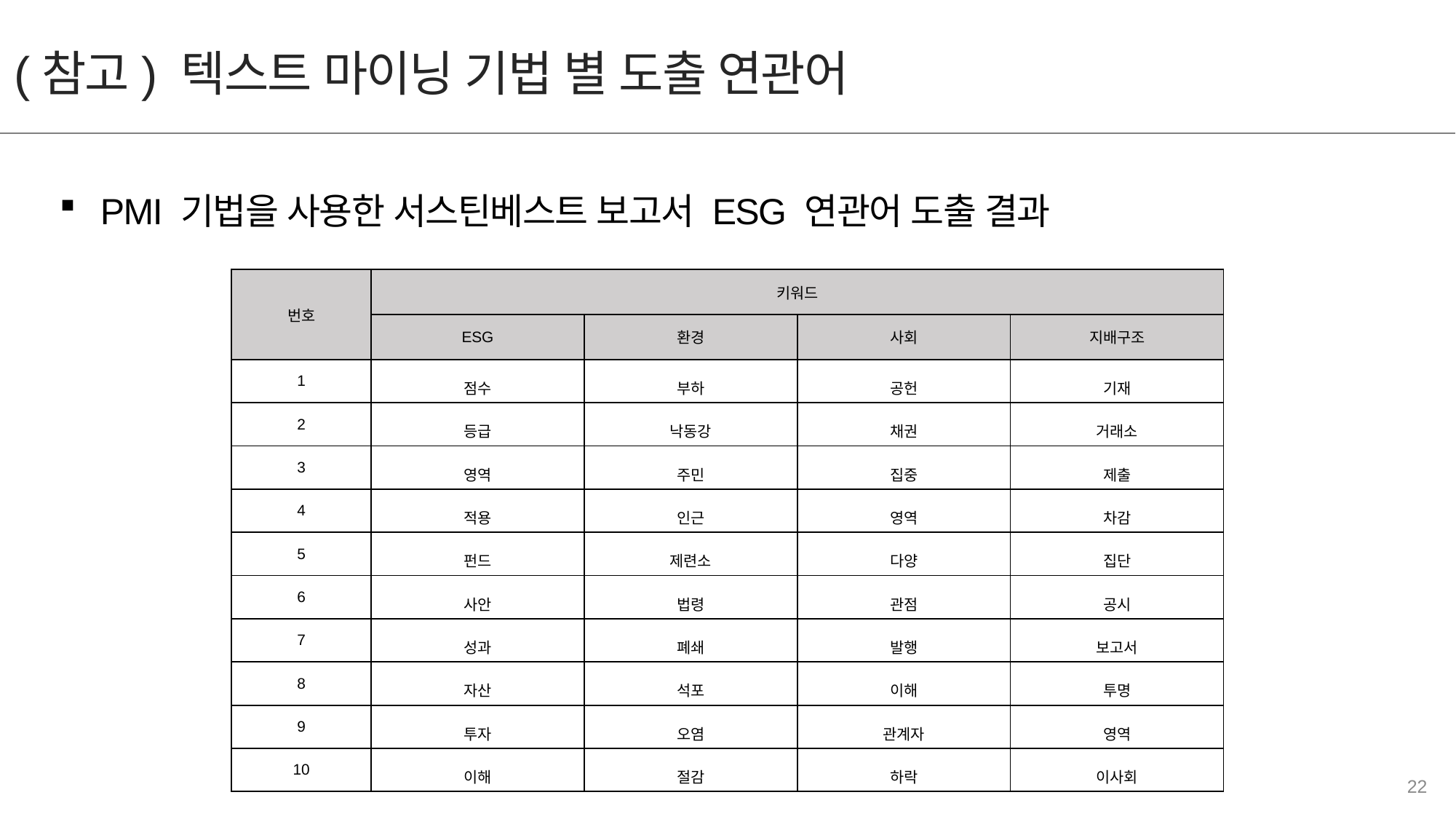

(참고) 텍스트 마이닝 기법 별 도출 연관어
PMI 기법을 사용한 서스틴베스트 보고서 ESG 연관어 도출 결과

| 번호 | 키워드 |  |  |  |
| --- | --- | --- | --- | --- |
|  | ESG | 환경 | 사회 | 지배구조 |
| 1 | 점수 | 부하 | 공헌 | 기재 |
| 2 | 등급 | 낙동강 | 채권 | 거래소 |
| 3 | 영역 | 주민 | 집중 | 제출 |
| 4 | 적용 | 인근 | 영역 | 차감 |
| 5 | 펀드 | 제련소 | 다양 | 집단 |
| 6 | 사안 | 법령 | 관점 | 공시 |
| 7 | 성과 | 폐쇄 | 발행 | 보고서 |
| 8 | 자산 | 석포 | 이해 | 투명 |
| 9 | 투자 | 오염 | 관계자 | 영역 |
| 10 | 이해 | 절감 | 하락 | 이사회 |
22